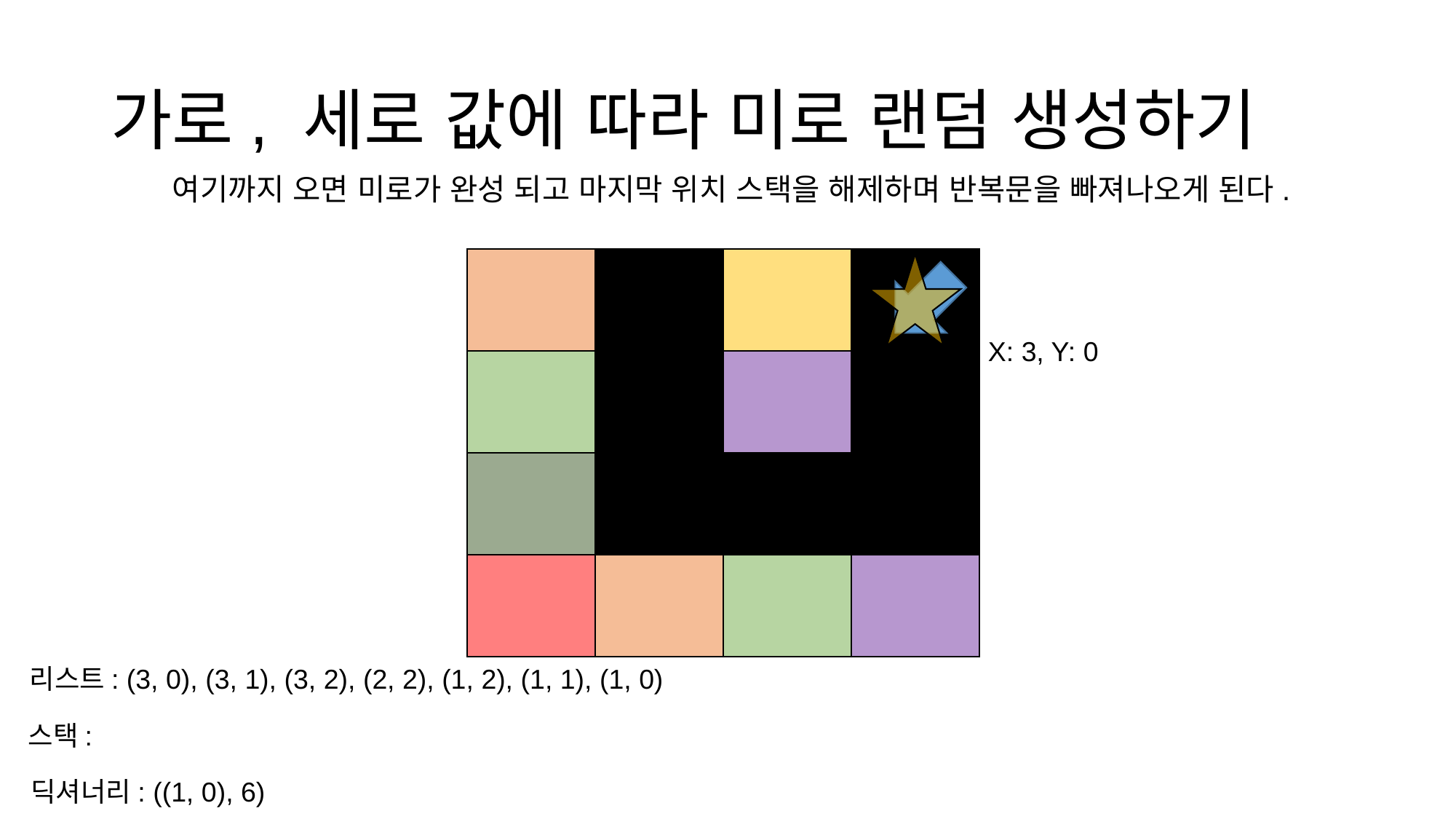

# 가로, 세로 값에 따라 미로 랜덤 생성하기
여기까지 오면 미로가 완성 되고 마지막 위치 스택을 해제하며 반복문을 빠져나오게 된다.

X: 3, Y: 0

리스트: (3, 0), (3, 1), (3, 2), (2, 2), (1, 2), (1, 1), (1, 0)
스택:
딕셔너리: ((1, 0), 6)